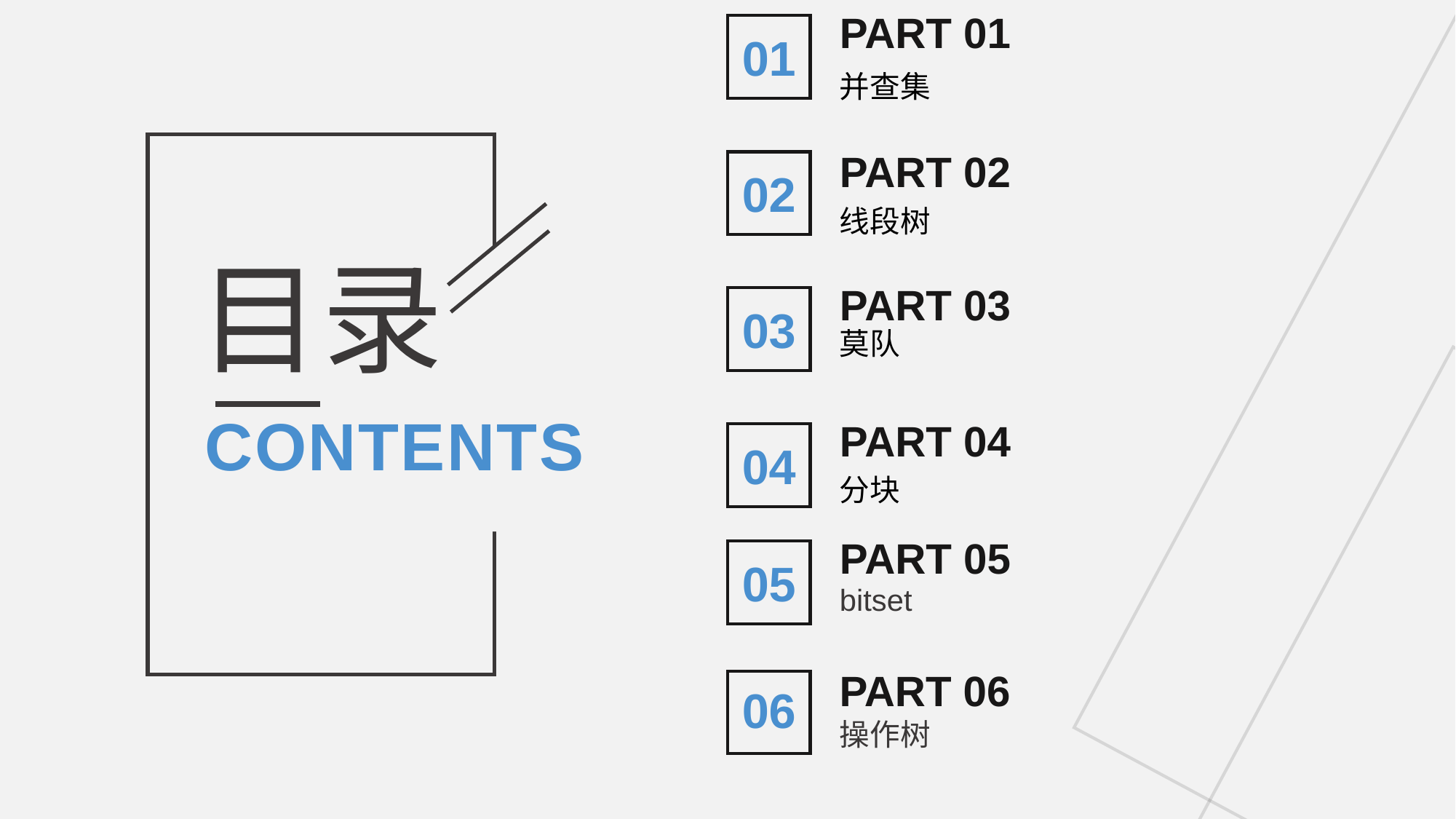

PART 01

01
并查集

PART 02

02
线段树

PART 03

03
目录
莫队
CONTENTS
PART 04

04
分块

PART 05

05
bitset
PART 06

06
操作树